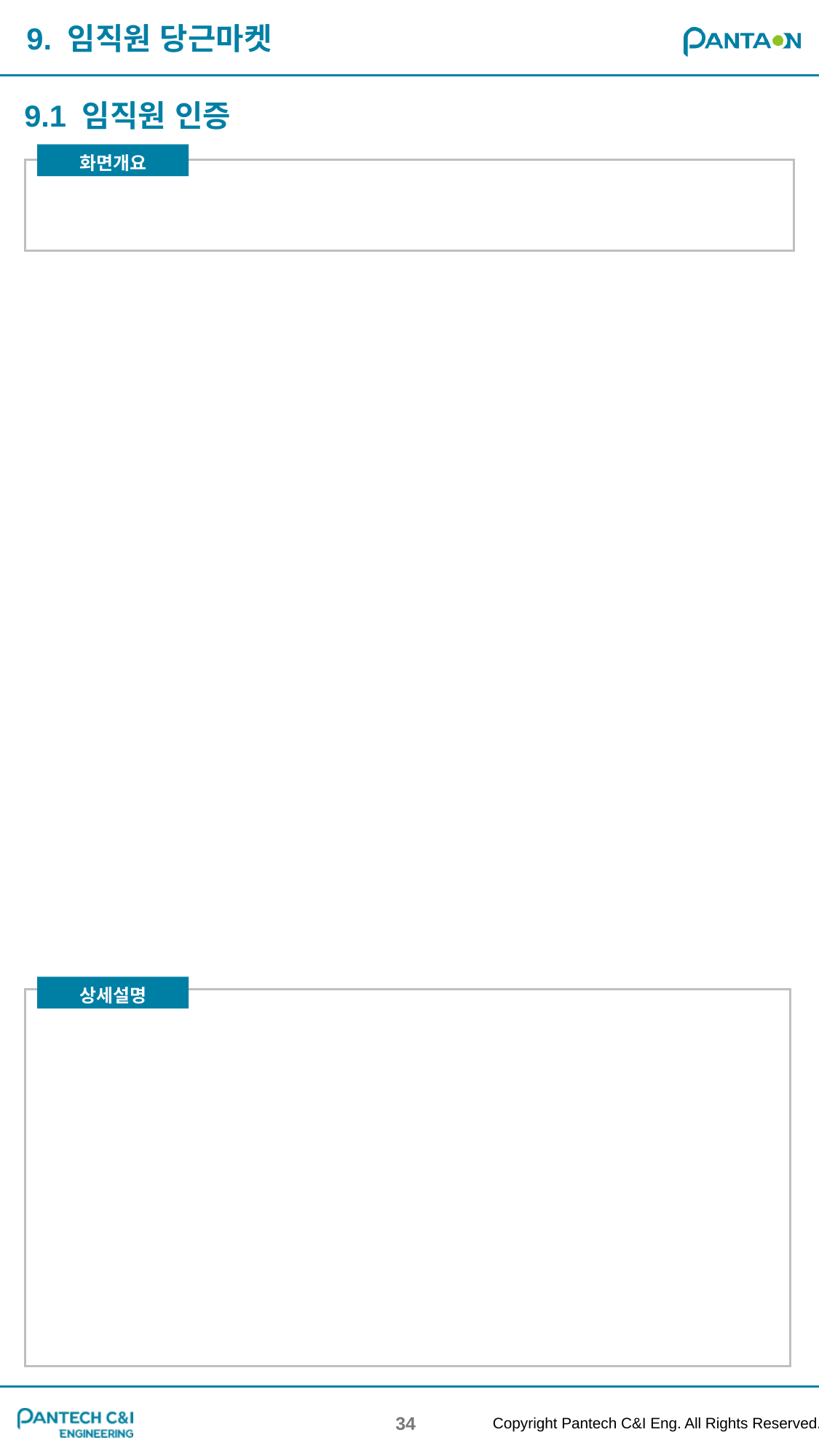

9. 임직원 당근마켓
9.1 임직원 인증
34